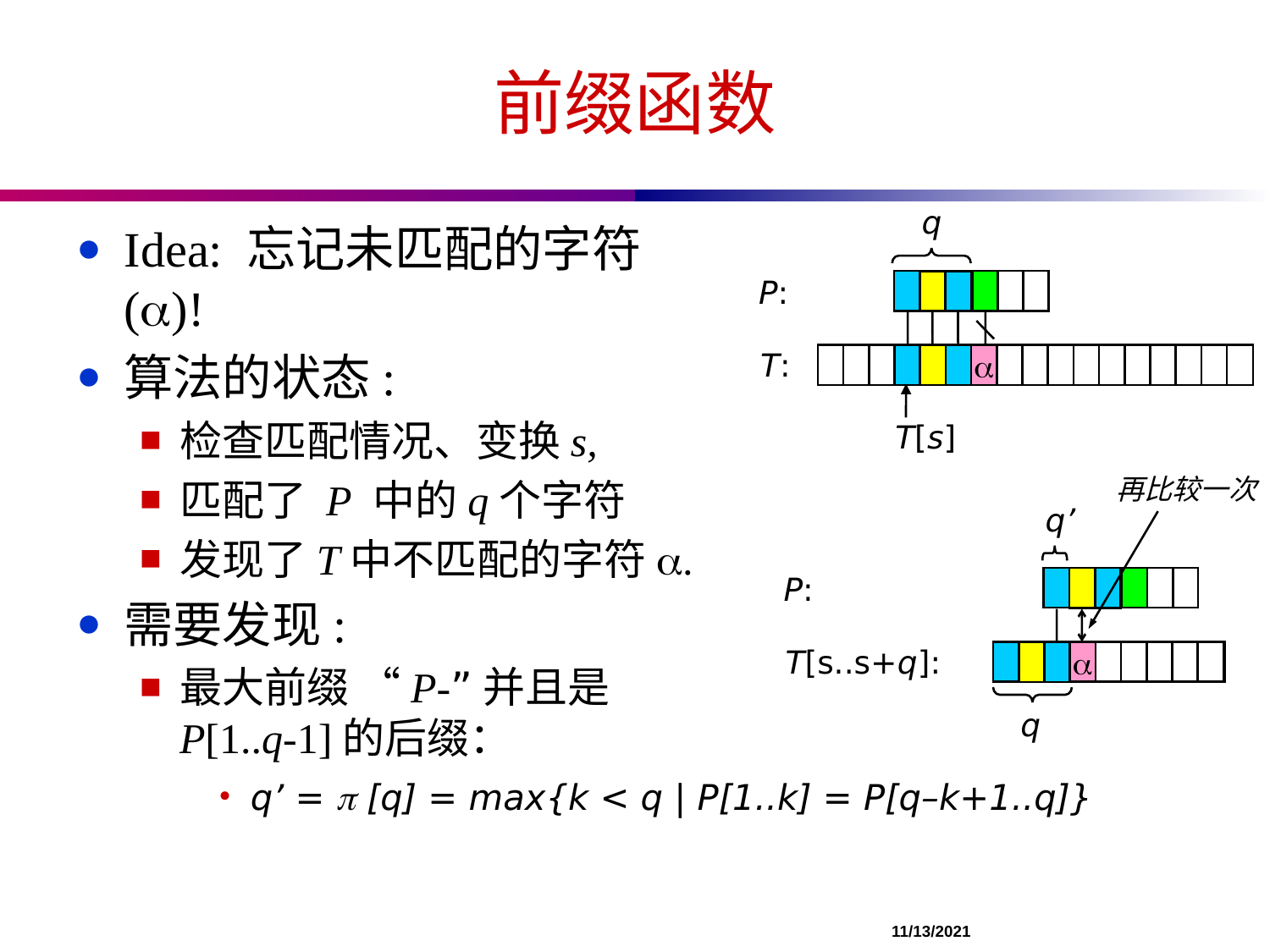

# 前缀函数
q
Idea: 忘记未匹配的字符 (α)!
算法的状态:
检查匹配情况、变换s,
匹配了 P 中的q个字符
发现了T中不匹配的字符α.
需要发现:
最大前缀 “P-”并且是 P[1..q-1]的后缀：

P:

T:

α

T[s]
再比较一次
q’

P:

T[s..s+q]:

α

q
q’ = π [q] = max{k < q | P[1..k] = P[q–k+1..q]}
		 				            11/13/2021